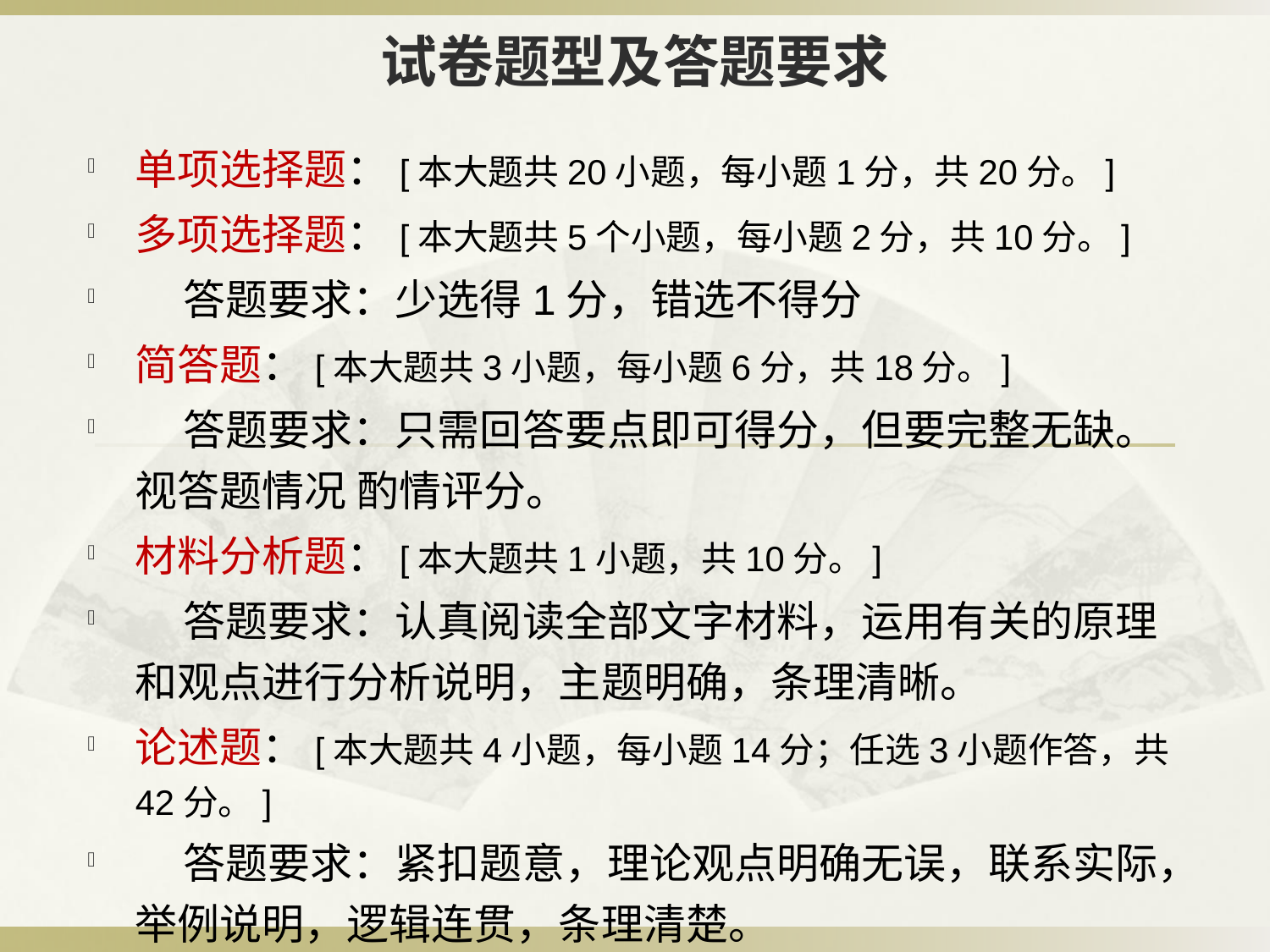

# 试卷题型及答题要求
单项选择题：[本大题共20小题，每小题1分，共20分。]
多项选择题：[本大题共5个小题，每小题2分，共10分。]
    答题要求：少选得1分，错选不得分
简答题：[本大题共3小题，每小题6分，共18分。]
    答题要求：只需回答要点即可得分，但要完整无缺。视答题情况 酌情评分。
材料分析题：[本大题共1小题，共10分。]
    答题要求：认真阅读全部文字材料，运用有关的原理和观点进行分析说明，主题明确，条理清晰。
论述题：[本大题共4小题，每小题14分；任选3小题作答，共42分。]
    答题要求：紧扣题意，理论观点明确无误，联系实际，举例说明，逻辑连贯，条理清楚。